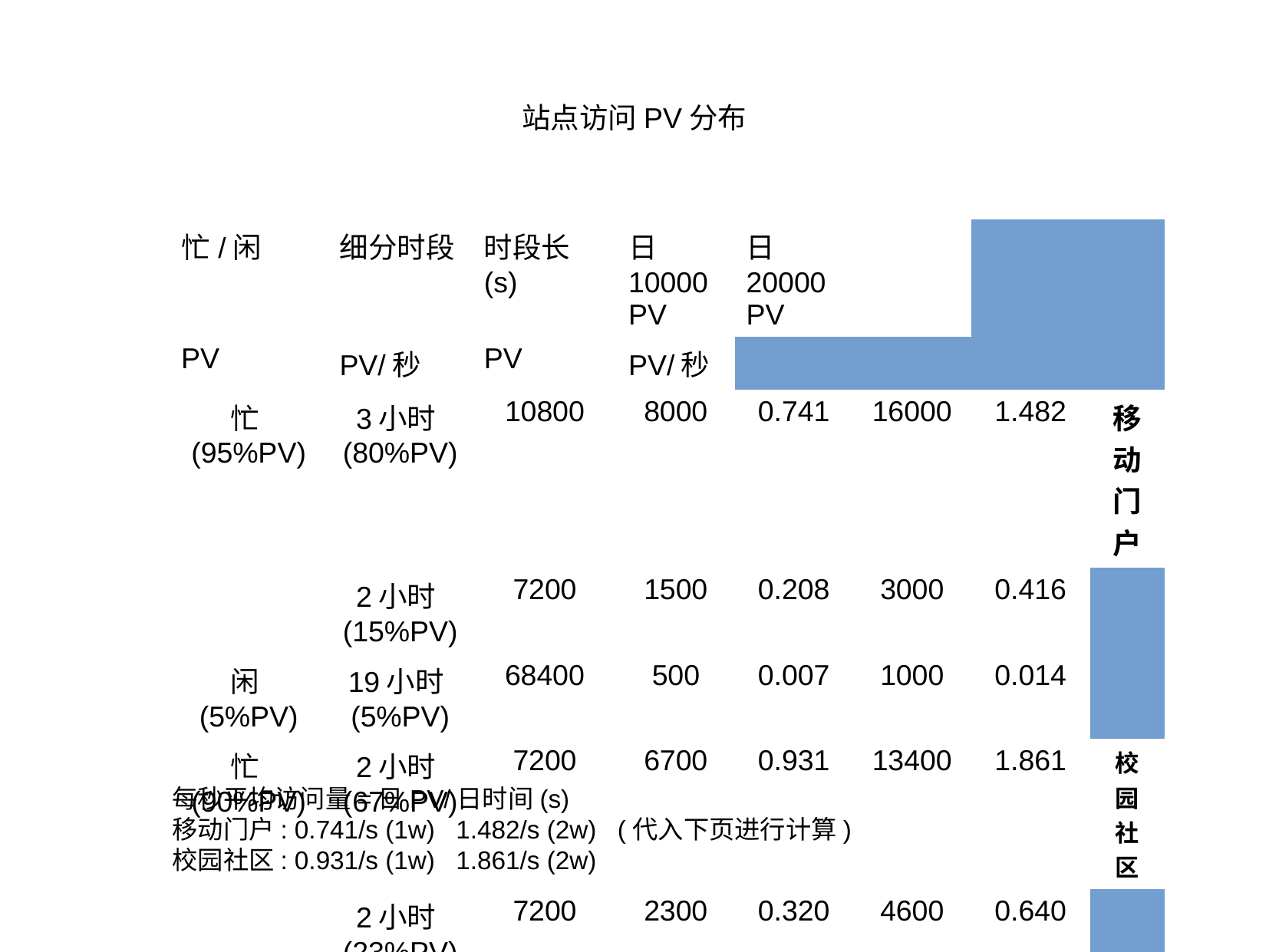

站点访问PV分布
| 忙/闲 | 细分时段 | 时段长(s) | 日10000PV | 日20000PV |  |
| --- | --- | --- | --- | --- | --- |
| PV | PV/秒 | PV | PV/秒 |
| 忙(95%PV) | 3小时(80%PV) | 10800 | 8000 | 0.741 | 16000 | 1.482 | 移 动 门 户 |
|  | 2小时(15%PV) | 7200 | 1500 | 0.208 | 3000 | 0.416 |
| 闲(5%PV) | 19小时(5%PV) | 68400 | 500 | 0.007 | 1000 | 0.014 |
| 忙(90%PV) | 2小时(67%PV) | 7200 | 6700 | 0.931 | 13400 | 1.861 | 校 园 社 区 |
|  | 2小时(23%PV) | 7200 | 2300 | 0.320 | 4600 | 0.640 |
| 闲(10%PV) | 20小时(5%PV) | 72000 | 500 | 0.007 | 1000 | 0.014 |
每秒平均访问量=日PV/日时间(s)
移动门户: 0.741/s (1w)   1.482/s (2w)   (代入下页进行计算)
校园社区: 0.931/s (1w)   1.861/s (2w)